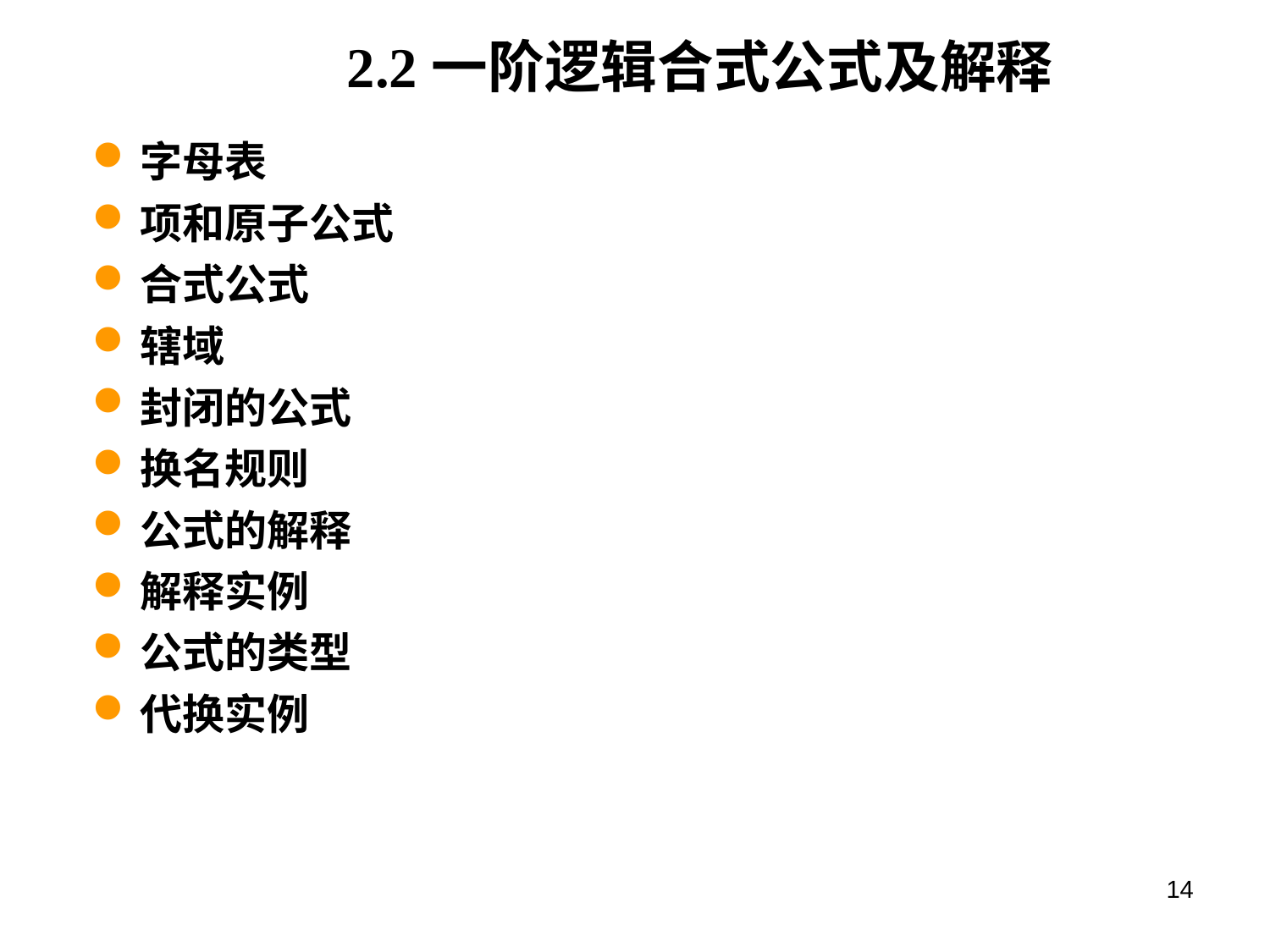

# 2.2一阶逻辑合式公式及解释
字母表
项和原子公式
合式公式
辖域
封闭的公式
换名规则
公式的解释
解释实例
公式的类型
代换实例
14